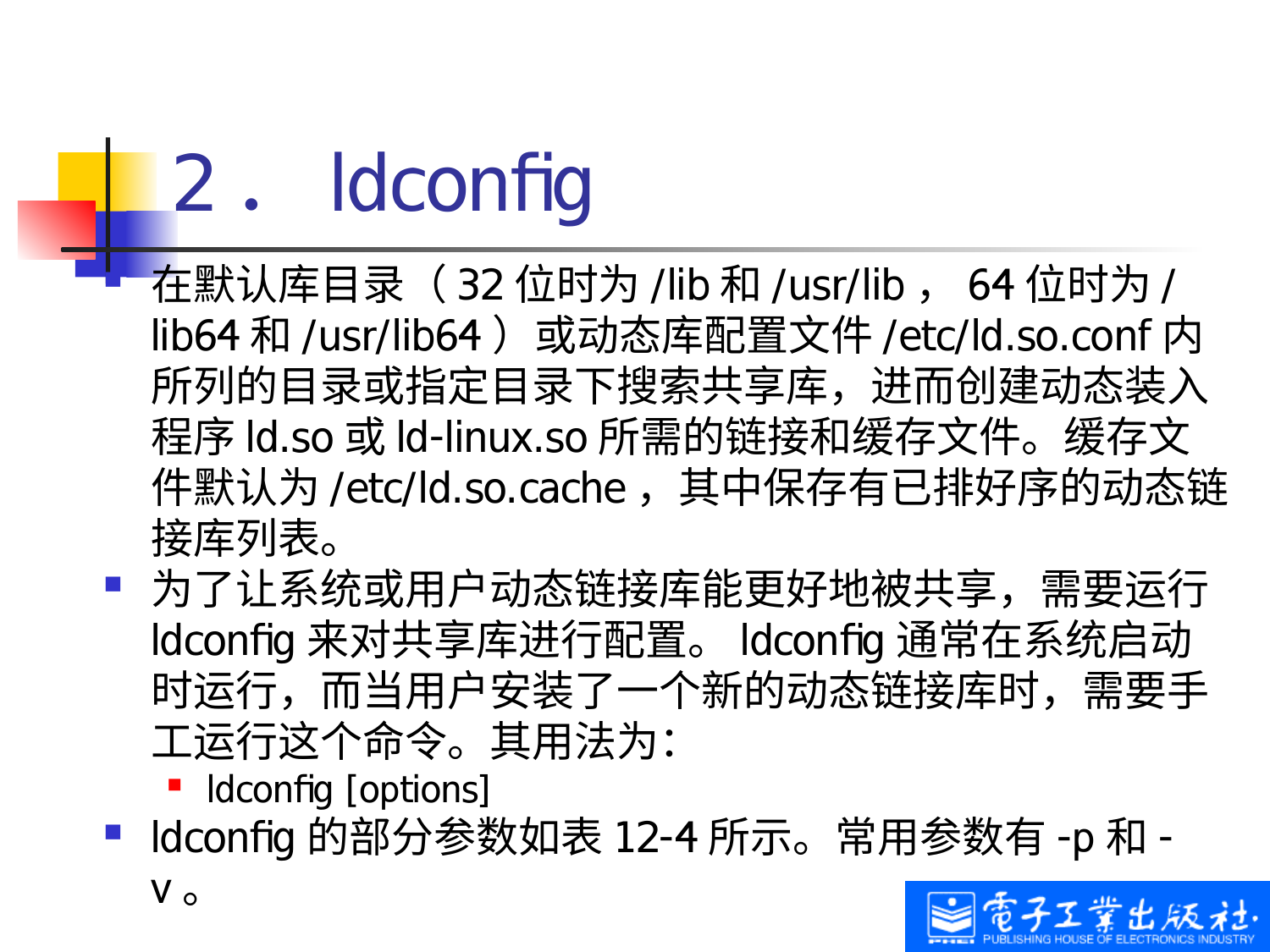

# 2．ldconfig
在默认库目录（32位时为/lib和/usr/lib，64位时为/lib64和/usr/lib64）或动态库配置文件/etc/ld.so.conf内所列的目录或指定目录下搜索共享库，进而创建动态装入程序ld.so或ld-linux.so所需的链接和缓存文件。缓存文件默认为/etc/ld.so.cache，其中保存有已排好序的动态链接库列表。
为了让系统或用户动态链接库能更好地被共享，需要运行ldconfig来对共享库进行配置。ldconfig通常在系统启动时运行，而当用户安装了一个新的动态链接库时，需要手工运行这个命令。其用法为：
ldconfig [options]
ldconfig的部分参数如表12-4所示。常用参数有-p和-v。